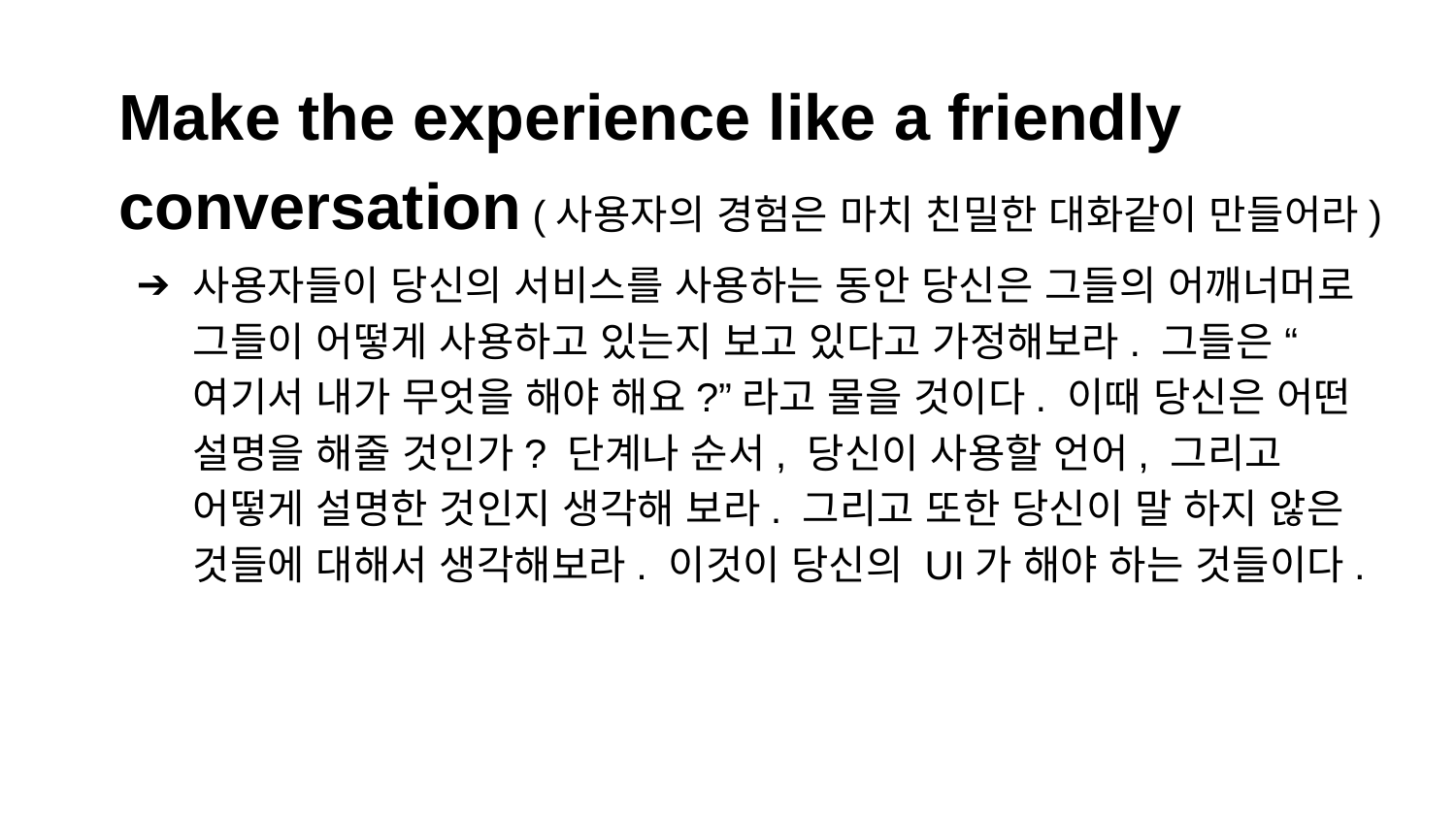

Make the experience like a friendly conversation (사용자의 경험은 마치 친밀한 대화같이 만들어라)
사용자들이 당신의 서비스를 사용하는 동안 당신은 그들의 어깨너머로 그들이 어떻게 사용하고 있는지 보고 있다고 가정해보라. 그들은 “여기서 내가 무엇을 해야 해요?”라고 물을 것이다. 이때 당신은 어떤 설명을 해줄 것인가? 단계나 순서, 당신이 사용할 언어, 그리고 어떻게 설명한 것인지 생각해 보라. 그리고 또한 당신이 말 하지 않은 것들에 대해서 생각해보라. 이것이 당신의 UI가 해야 하는 것들이다.